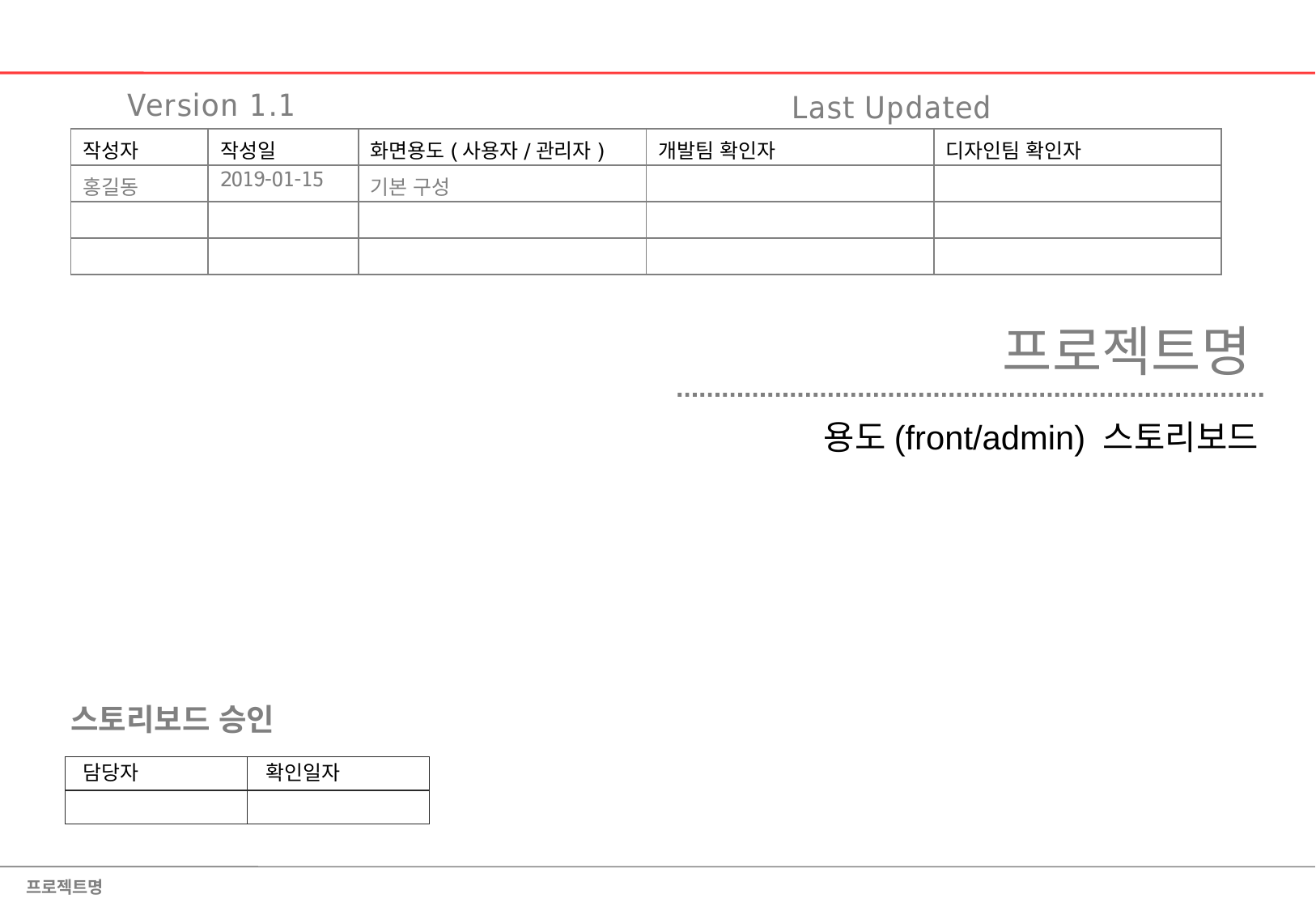

Version 1.1
Last Updated
| 작성자 | 작성일 | 화면용도(사용자/관리자) | 개발팀 확인자 | 디자인팀 확인자 |
| --- | --- | --- | --- | --- |
| 홍길동 | 2019-01-15 | 기본 구성 |  |  |
|  |  |  |  |  |
|  |  |  |  |  |
프로젝트명

용도(front/admin) 스토리보드
스토리보드 승인
확인일자
담당자